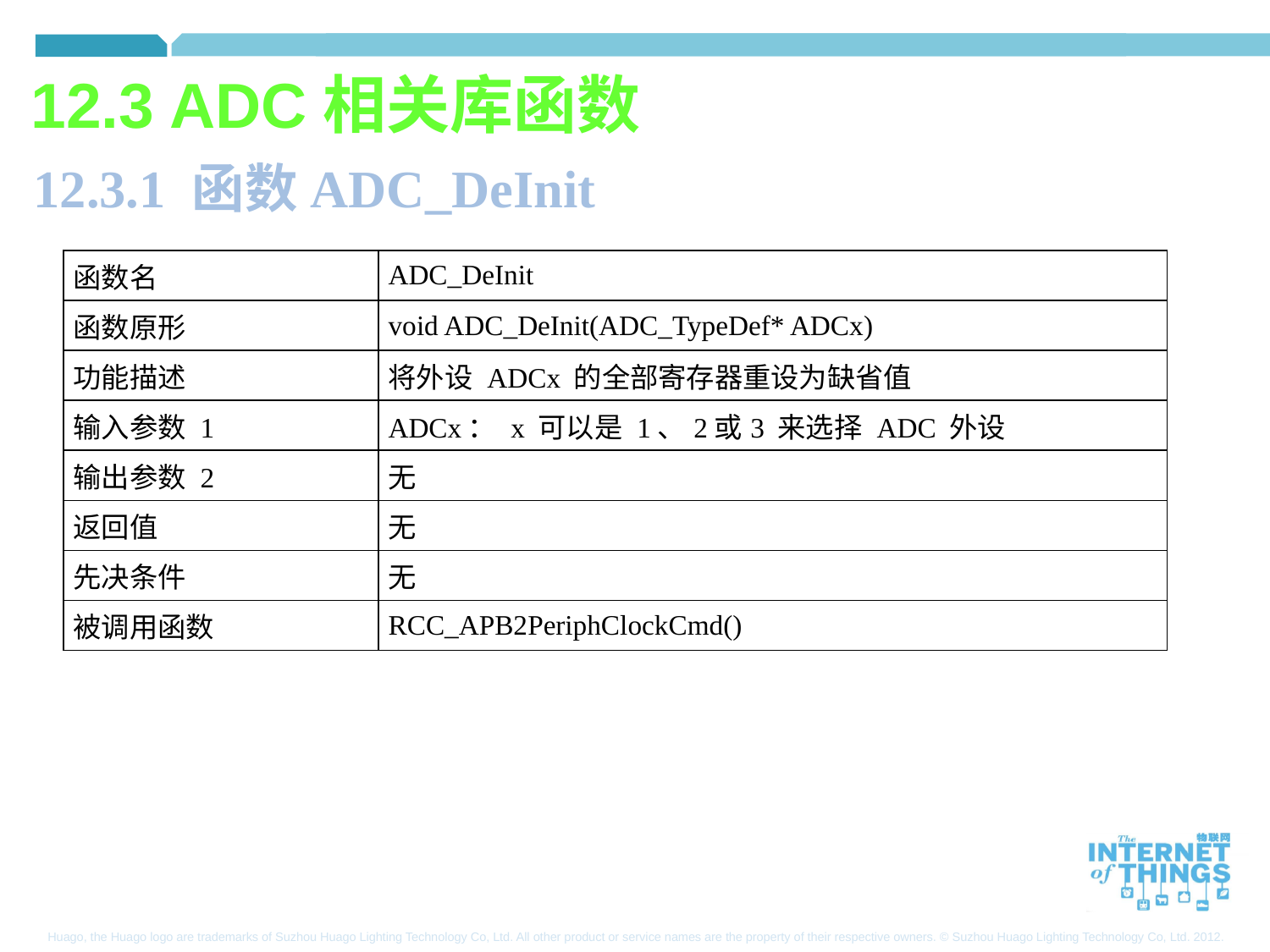

12.3 ADC相关库函数
12.3.1 函数ADC_DeInit
| 函数名 | ADC\_DeInit |
| --- | --- |
| 函数原形 | void ADC\_DeInit(ADC\_TypeDef\* ADCx) |
| 功能描述 | 将外设 ADCx 的全部寄存器重设为缺省值 |
| 输入参数 1 | ADCx： x 可以是 1、2或3 来选择 ADC 外设 |
| 输出参数 2 | 无 |
| 返回值 | 无 |
| 先决条件 | 无 |
| 被调用函数 | RCC\_APB2PeriphClockCmd() |